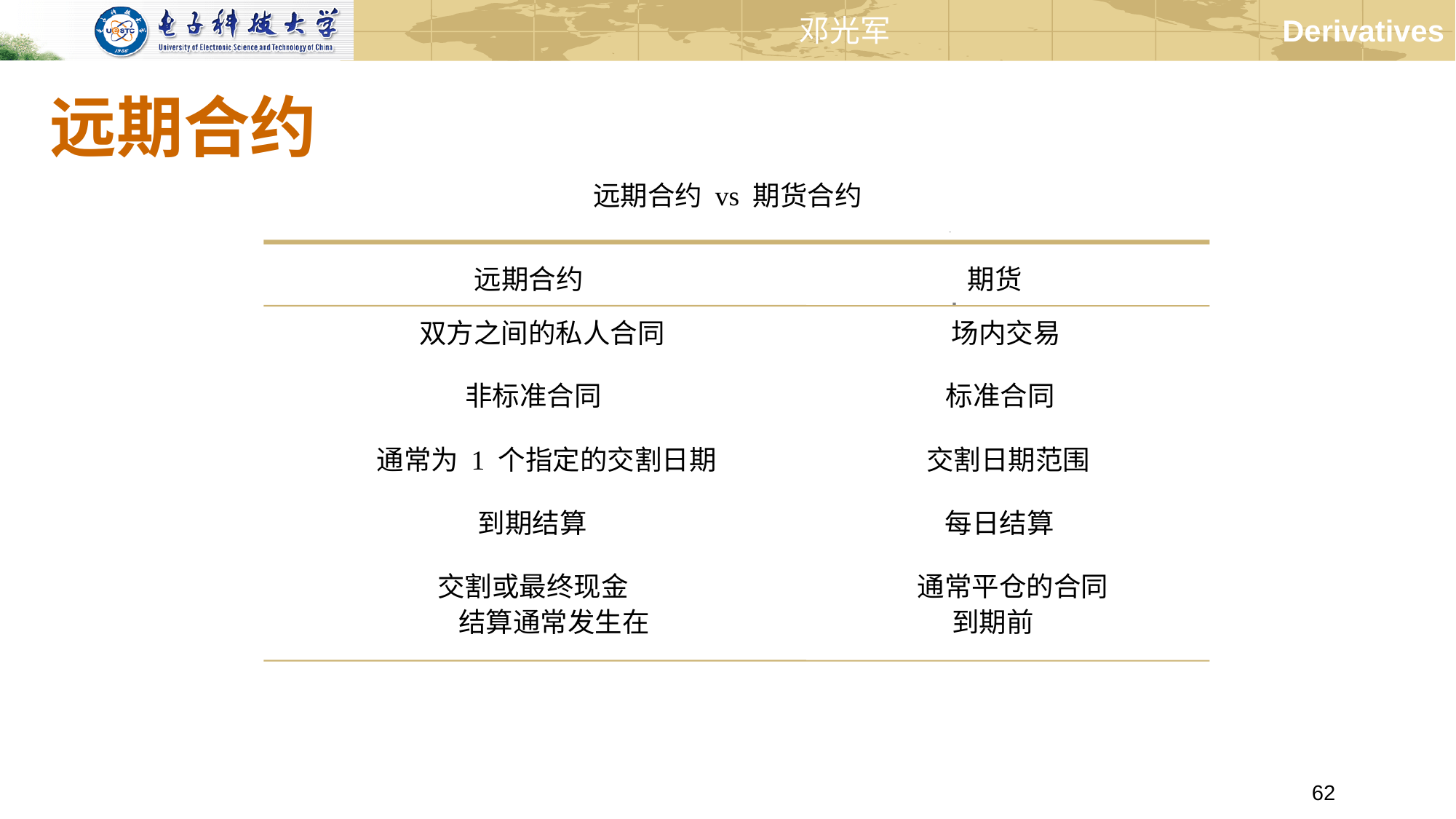

# 远期合约
远期合约 vs 期货合约

远期合约
期货

双方之间的私人合同
场内交易
非标准合同
标准合同
通常为 1 个指定的交割日期
交割日期范围
到期结算
每日结算
交割或最终现金
通常平仓的合同
结算通常发生在
到期前